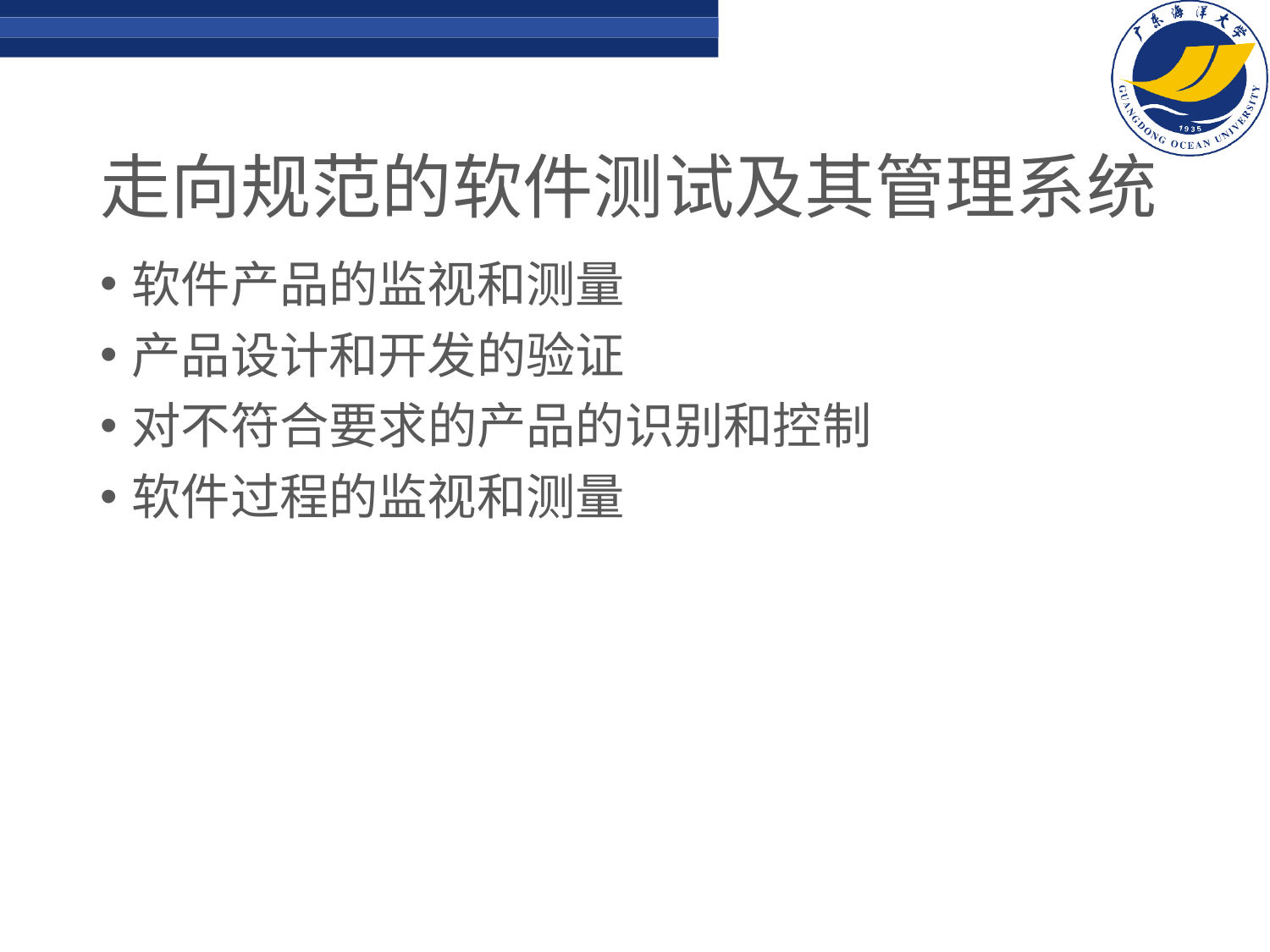

# 走向规范的软件测试及其管理系统
软件产品的监视和测量
产品设计和开发的验证
对不符合要求的产品的识别和控制
软件过程的监视和测量
13